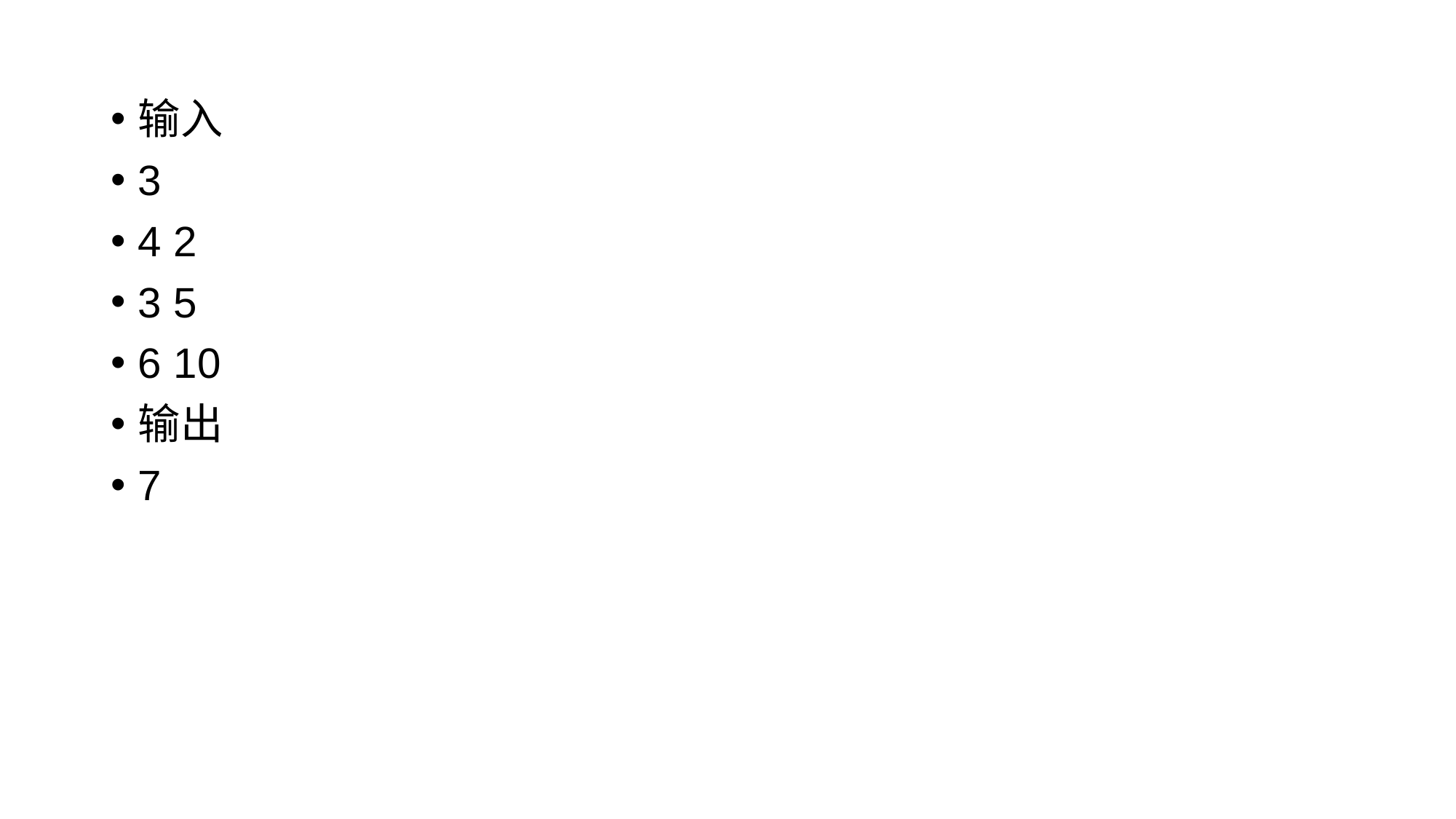

输入
3
4 2
3 5
6 10
输出
7